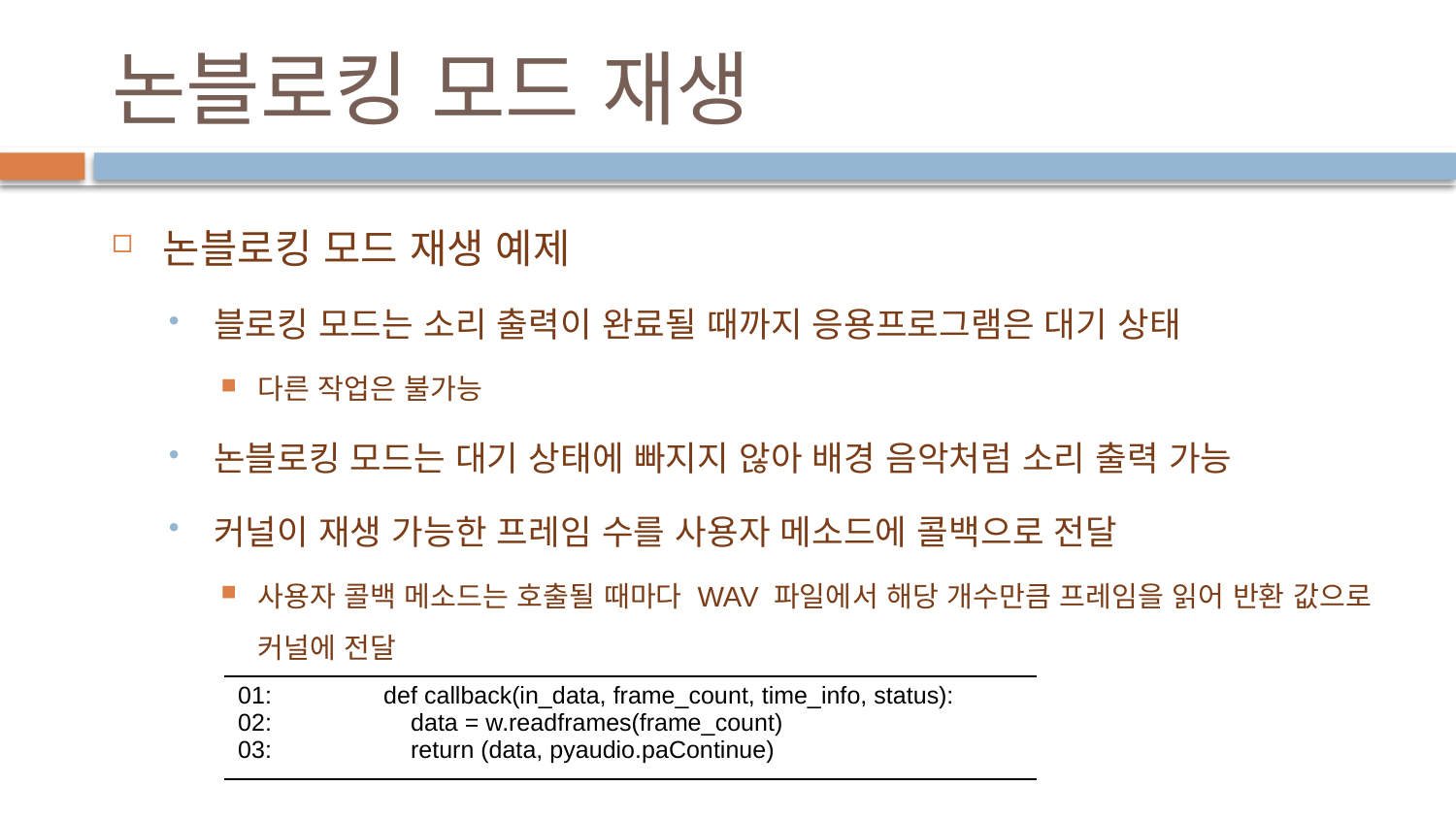

# 논블로킹 모드 재생
논블로킹 모드 재생 예제
블로킹 모드는 소리 출력이 완료될 때까지 응용프로그램은 대기 상태
다른 작업은 불가능
논블로킹 모드는 대기 상태에 빠지지 않아 배경 음악처럼 소리 출력 가능
커널이 재생 가능한 프레임 수를 사용자 메소드에 콜백으로 전달
사용자 콜백 메소드는 호출될 때마다 WAV 파일에서 해당 개수만큼 프레임을 읽어 반환 값으로 커널에 전달
| 01: def callback(in\_data, frame\_count, time\_info, status): 02: data = w.readframes(frame\_count) 03: return (data, pyaudio.paContinue) |
| --- |